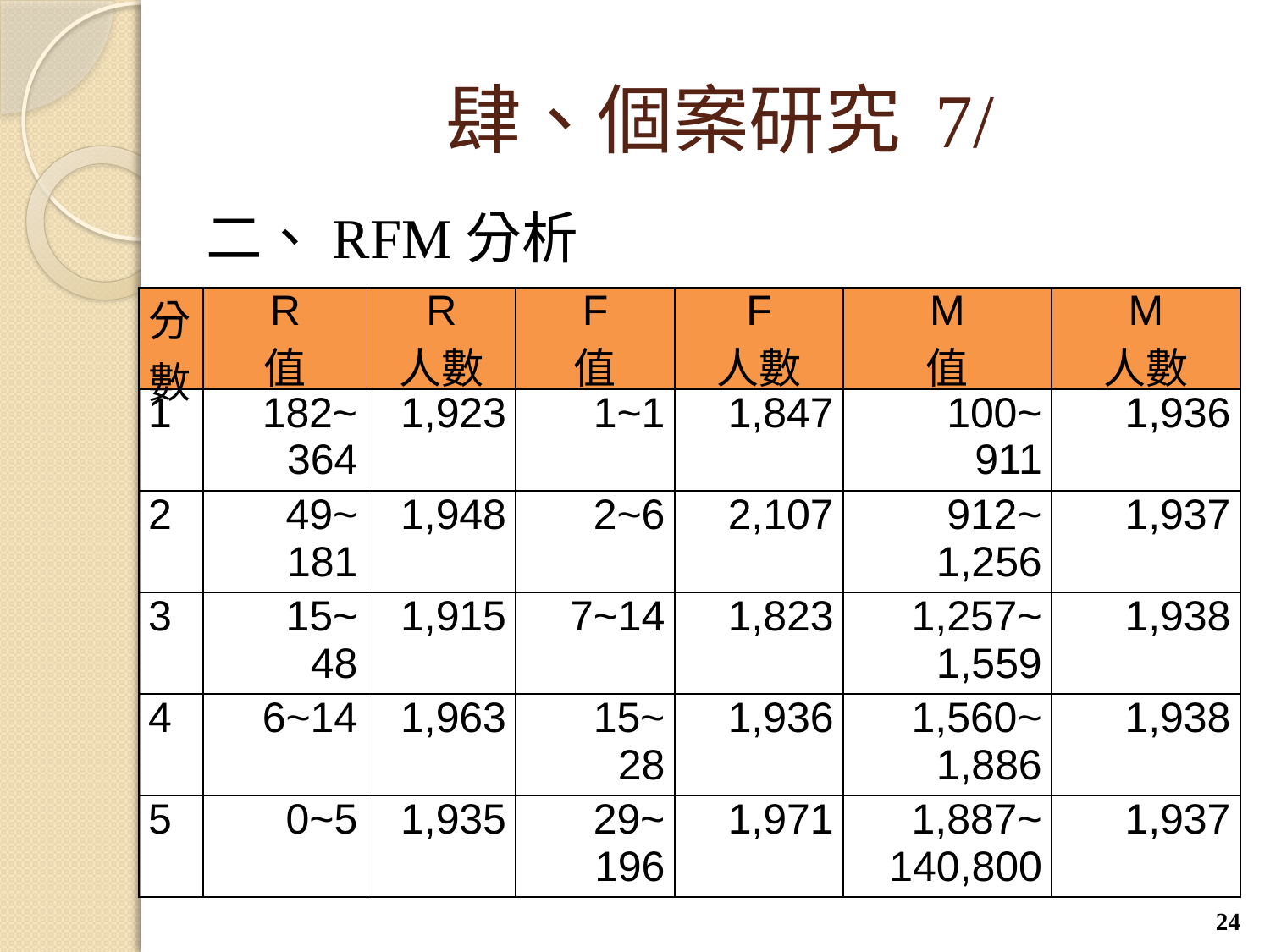

# 肆、個案研究 7/
二、RFM分析
| 分數 | R 值 | R 人數 | F 值 | F 人數 | M 值 | M 人數 |
| --- | --- | --- | --- | --- | --- | --- |
| 1 | 182~ 364 | 1,923 | 1~1 | 1,847 | 100~ 911 | 1,936 |
| 2 | 49~ 181 | 1,948 | 2~6 | 2,107 | 912~ 1,256 | 1,937 |
| 3 | 15~ 48 | 1,915 | 7~14 | 1,823 | 1,257~ 1,559 | 1,938 |
| 4 | 6~14 | 1,963 | 15~ 28 | 1,936 | 1,560~ 1,886 | 1,938 |
| 5 | 0~5 | 1,935 | 29~ 196 | 1,971 | 1,887~ 140,800 | 1,937 |
24